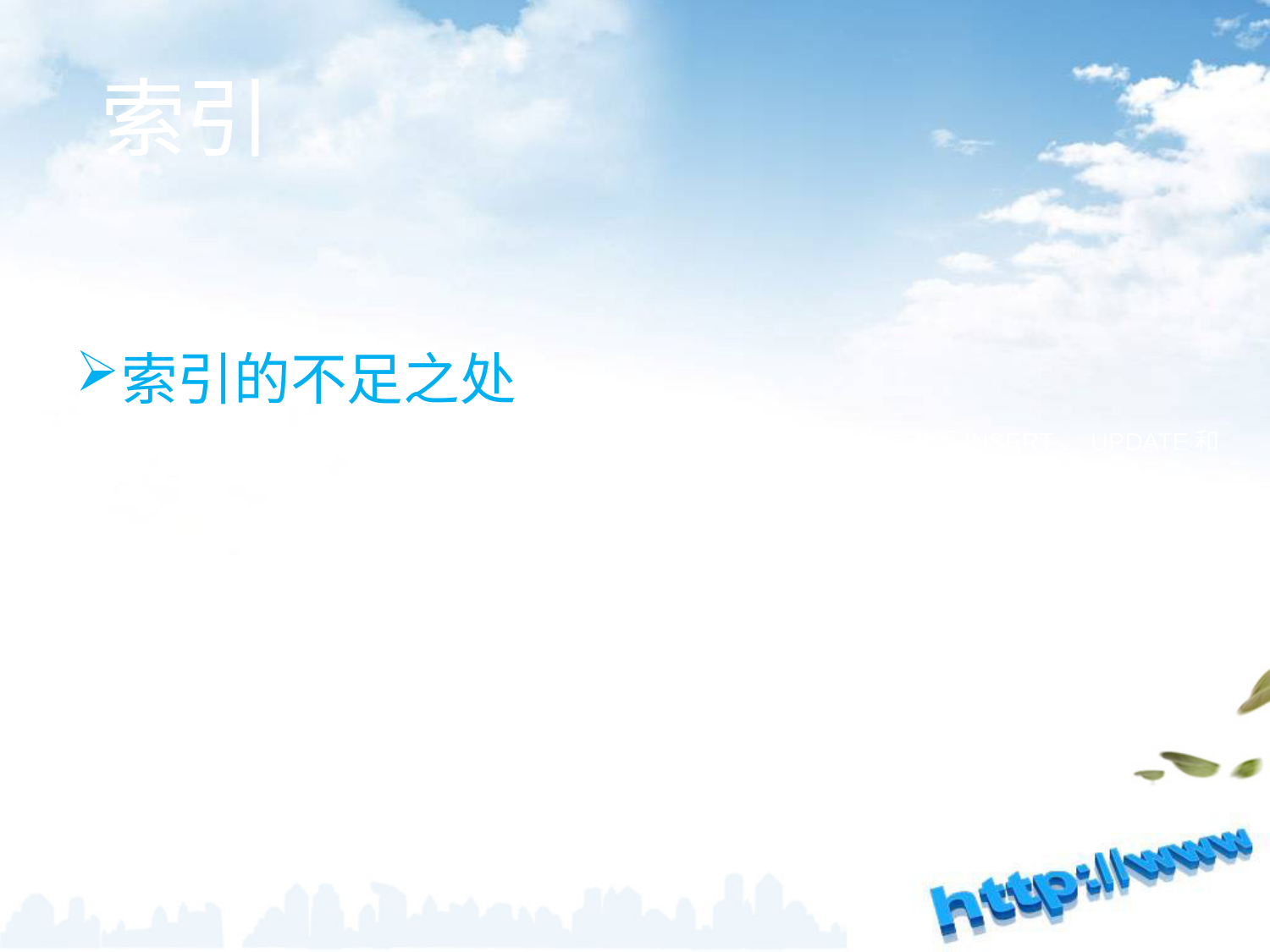

索引

索引的不足之处
1、虽然索引大大提高了查询速度，同时却会降低更新表的速度，如对表进行INSERT、UPDATE和DELETE。因为更新表时，MySQL不仅要保存数据，还要保存一下索引文件。
2、建立索引会占用磁盘空间的索引文件。一般情况这个问题不太严重，但如果你在一个大表上创建了多种组合索引，索引文件的会膨胀很快。